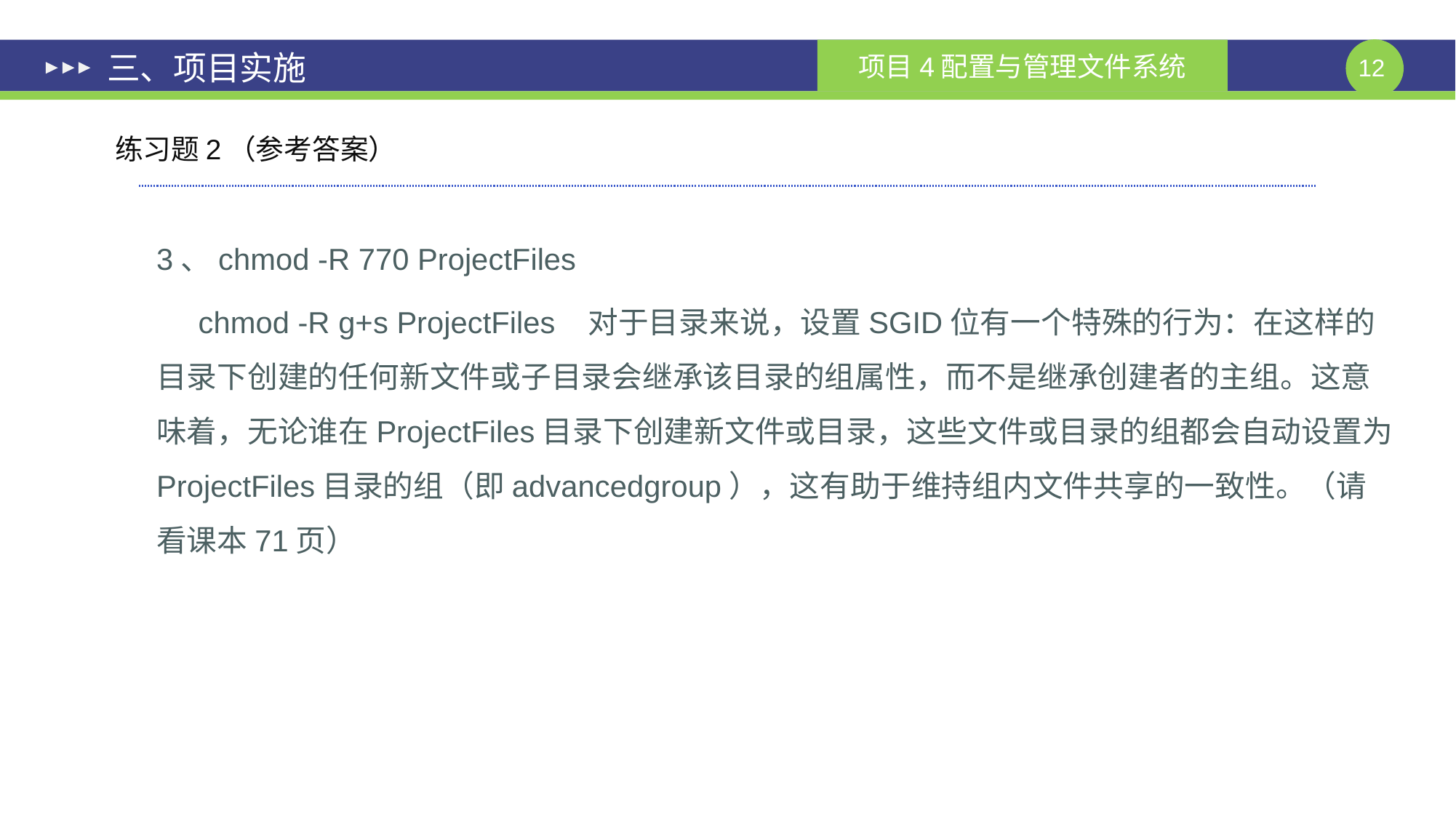

# 三、项目实施
练习题2（参考答案）

3、chmod -R 770 ProjectFiles
     chmod -R g+s ProjectFiles   对于目录来说，设置SGID位有一个特殊的行为：在这样的目录下创建的任何新文件或子目录会继承该目录的组属性，而不是继承创建者的主组。这意味着，无论谁在ProjectFiles目录下创建新文件或目录，这些文件或目录的组都会自动设置为ProjectFiles目录的组（即advancedgroup），这有助于维持组内文件共享的一致性。（请看课本71页）